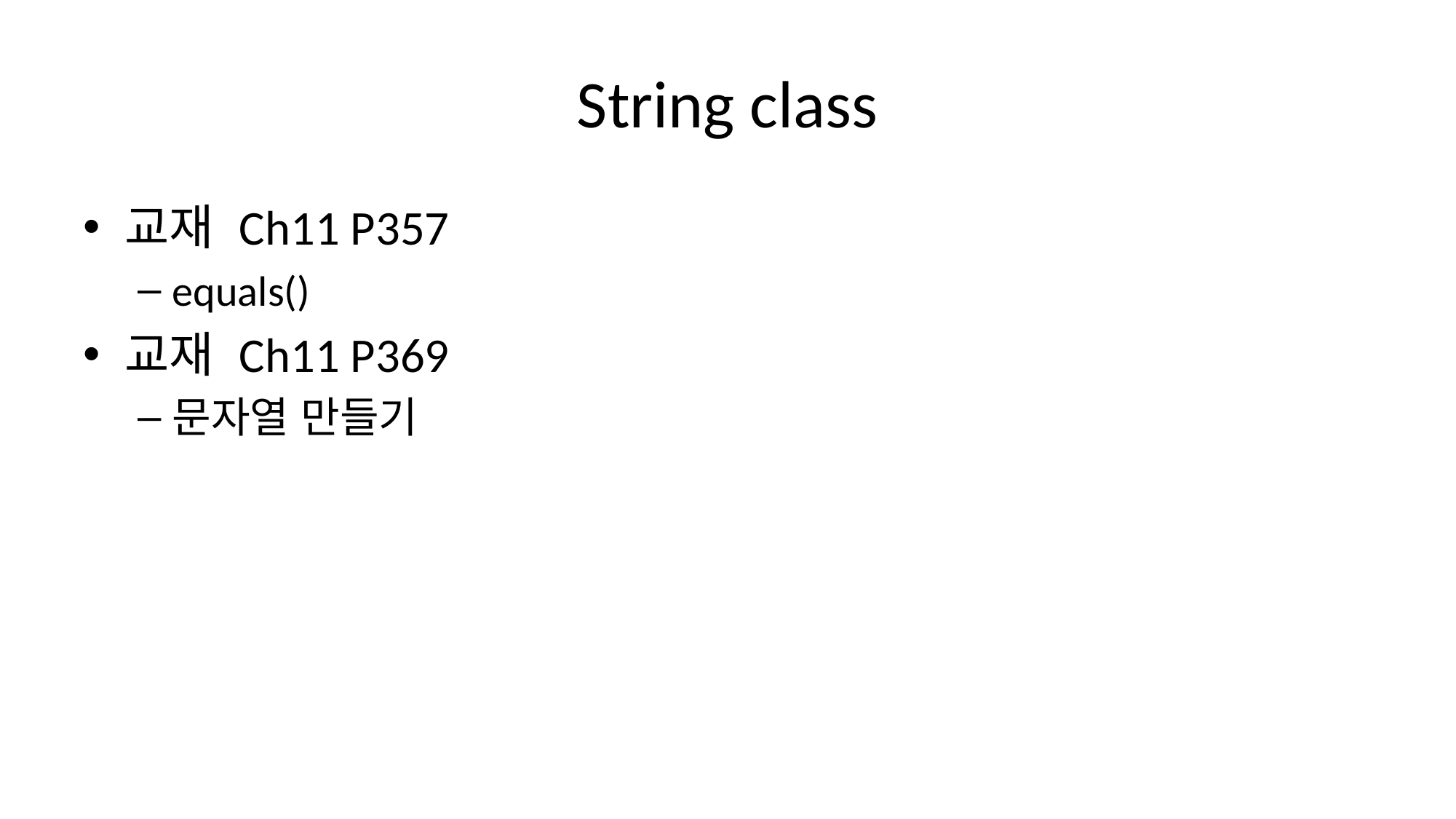

# String class
교재 Ch11 P357
equals()
교재 Ch11 P369
문자열 만들기